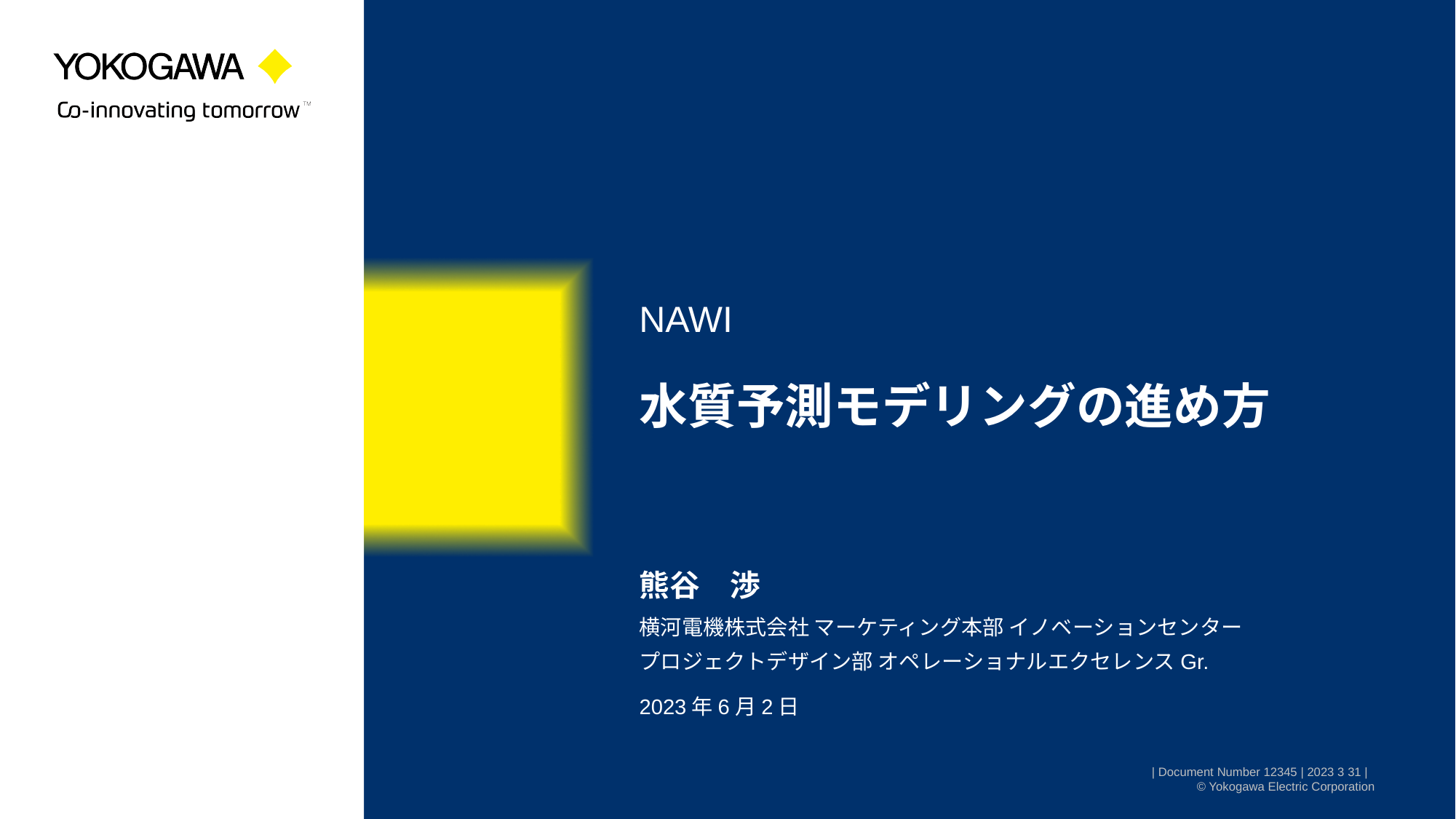

NAWI
# 水質予測モデリングの進め方
熊谷　渉
横河電機株式会社 マーケティング本部 イノベーションセンター
プロジェクトデザイン部 オペレーショナルエクセレンスGr.
2023年6月2日